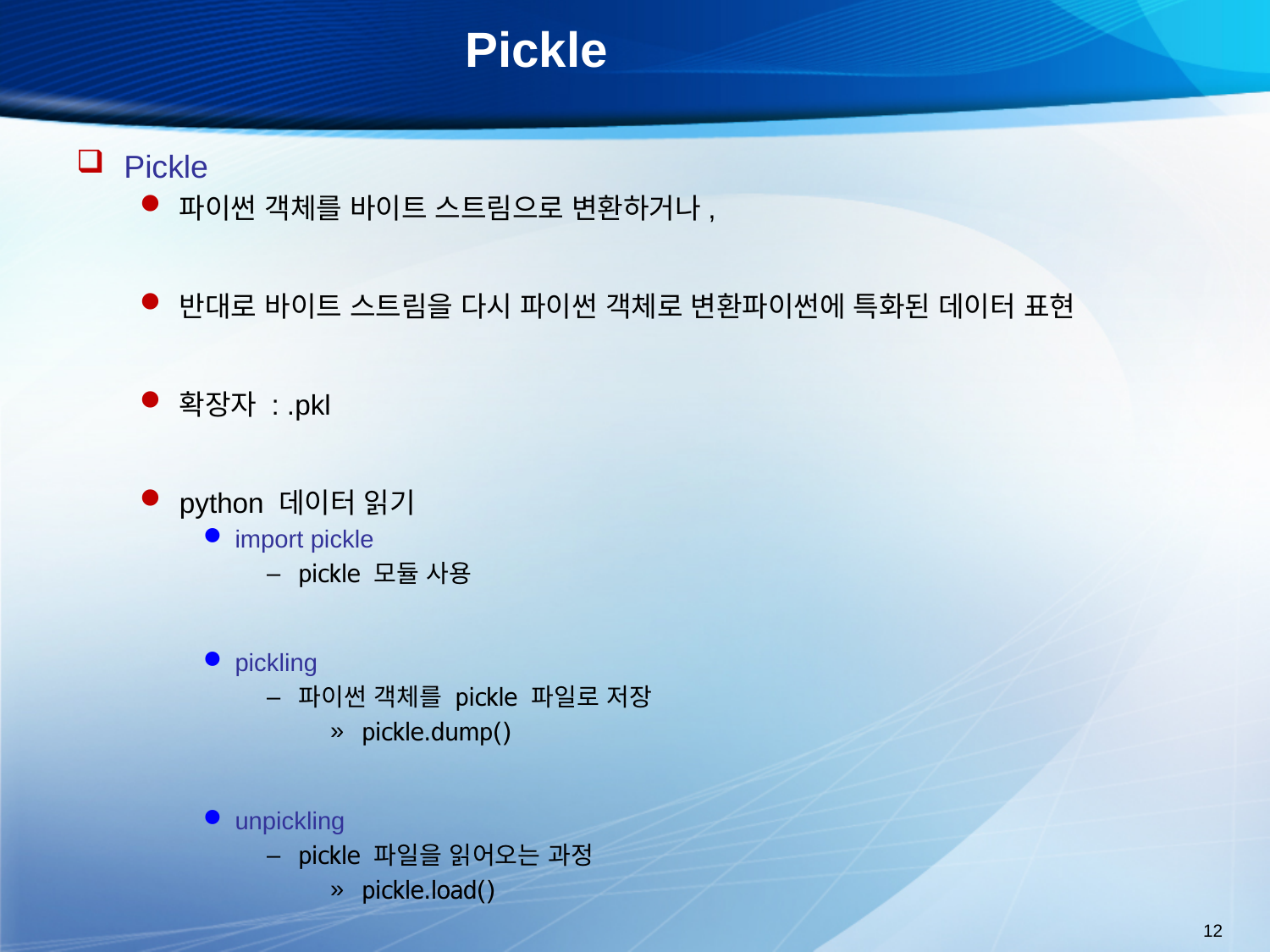

# Pickle
Pickle
파이썬 객체를 바이트 스트림으로 변환하거나,

반대로 바이트 스트림을 다시 파이썬 객체로 변환파이썬에 특화된 데이터 표현

확장자 : .pkl

python 데이터 읽기
import pickle
pickle 모듈 사용

pickling
파이썬 객체를 pickle 파일로 저장
pickle.dump()

unpickling
pickle 파일을 읽어오는 과정
pickle.load()